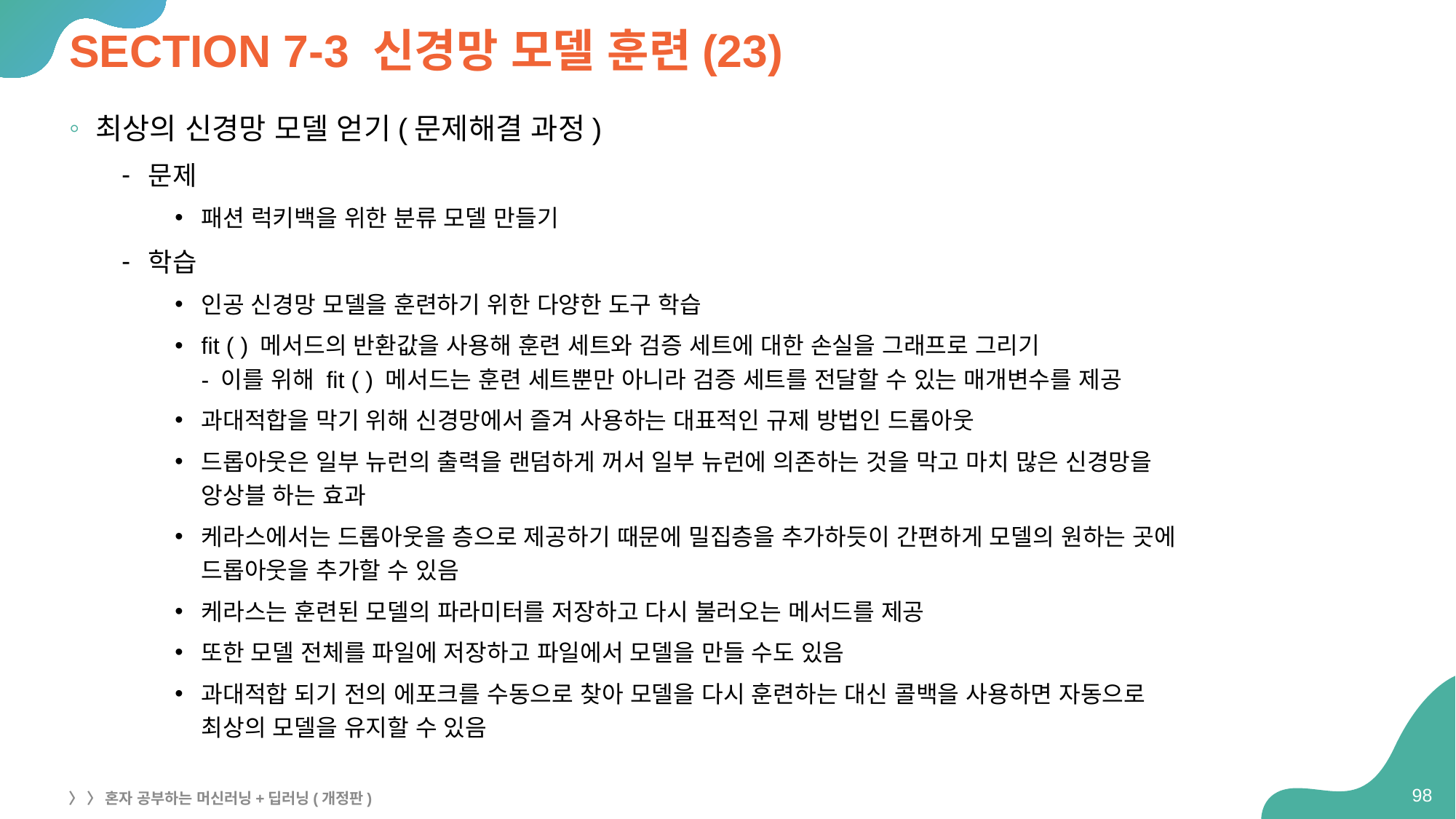

# SECTION 7-3 신경망 모델 훈련(23)
최상의 신경망 모델 얻기(문제해결 과정)
문제
패션 럭키백을 위한 분류 모델 만들기
학습
인공 신경망 모델을 훈련하기 위한 다양한 도구 학습
fit ( ) 메서드의 반환값을 사용해 훈련 세트와 검증 세트에 대한 손실을 그래프로 그리기
- 이를 위해 fit ( ) 메서드는 훈련 세트뿐만 아니라 검증 세트를 전달할 수 있는 매개변수를 제공
과대적합을 막기 위해 신경망에서 즐겨 사용하는 대표적인 규제 방법인 드롭아웃
드롭아웃은 일부 뉴런의 출력을 랜덤하게 꺼서 일부 뉴런에 의존하는 것을 막고 마치 많은 신경망을
앙상블 하는 효과
케라스에서는 드롭아웃을 층으로 제공하기 때문에 밀집층을 추가하듯이 간편하게 모델의 원하는 곳에
드롭아웃을 추가할 수 있음
케라스는 훈련된 모델의 파라미터를 저장하고 다시 불러오는 메서드를 제공
또한 모델 전체를 파일에 저장하고 파일에서 모델을 만들 수도 있음
과대적합 되기 전의 에포크를 수동으로 찾아 모델을 다시 훈련하는 대신 콜백을 사용하면 자동으로
최상의 모델을 유지할 수 있음
98
〉 〉 혼자 공부하는 머신러닝+딥러닝(개정판)